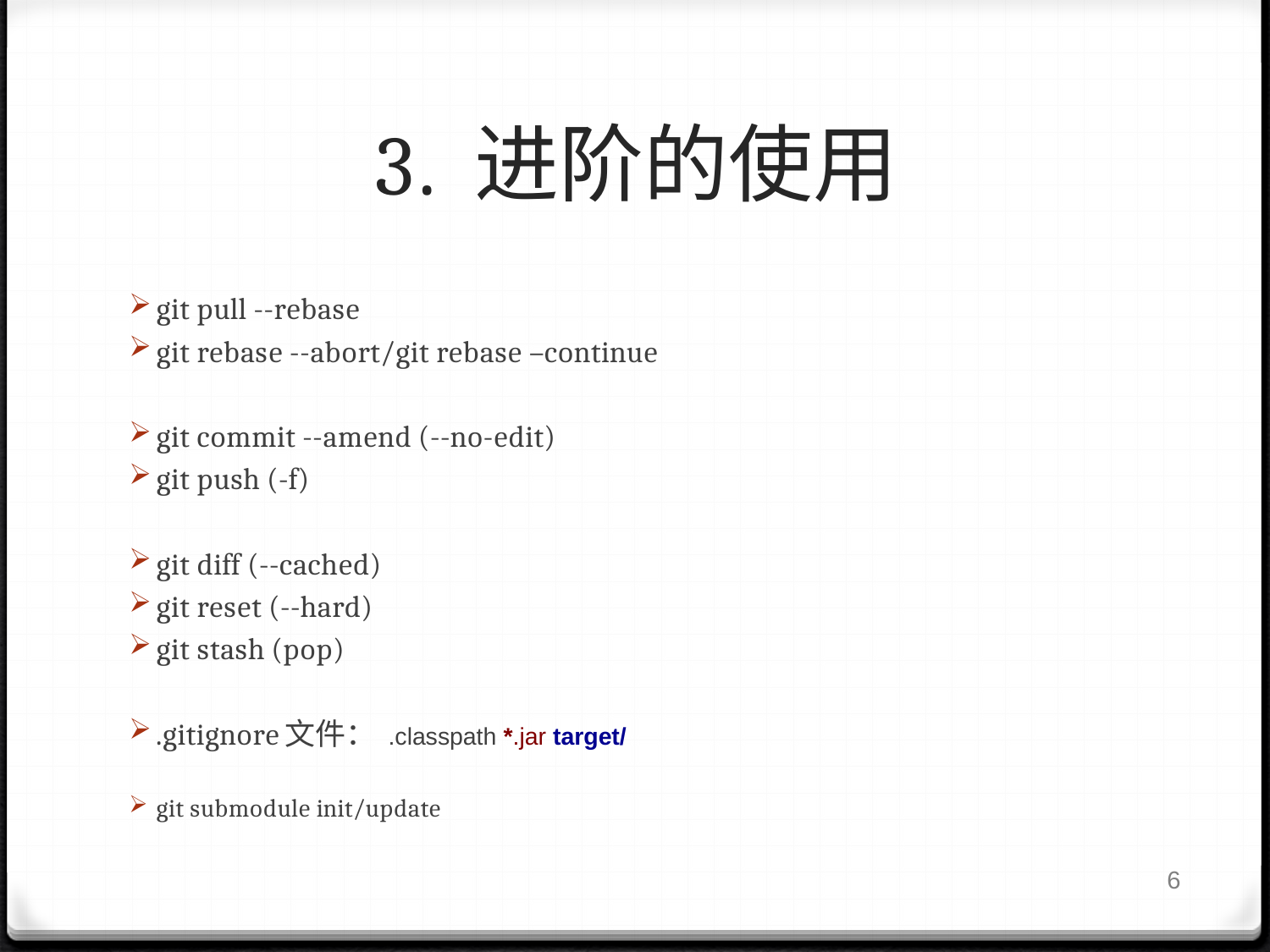

# 3. 进阶的使用
git pull --rebase
git rebase --abort/git rebase –continue

git commit --amend (--no-edit)
git push (-f)

git diff (--cached)
git reset (--hard)
git stash (pop)

.gitignore文件： .classpath *.jar target/

git submodule init/update

6